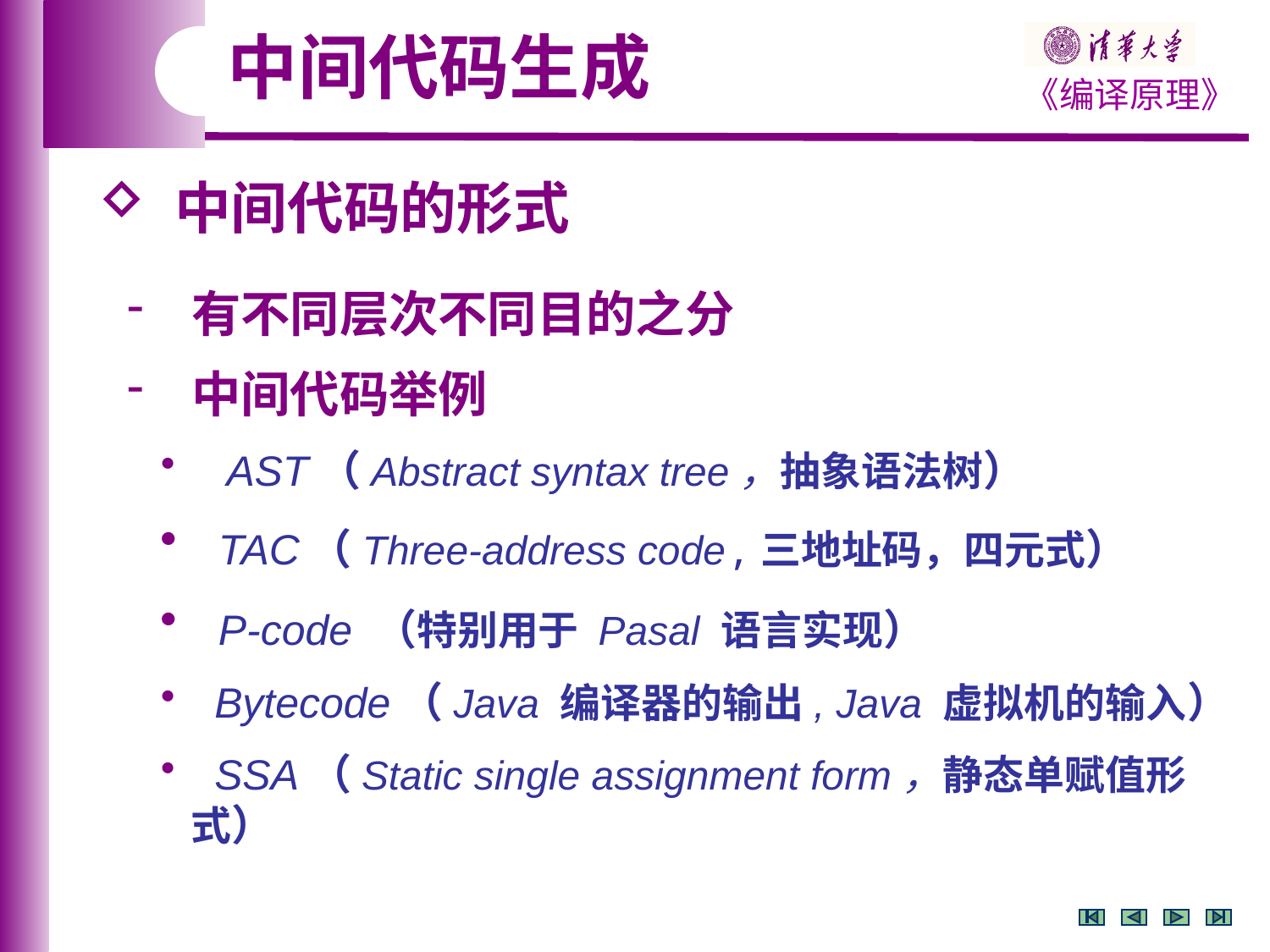

中间代码生成
 中间代码的形式
  有不同层次不同目的之分

  中间代码举例

   AST（Abstract syntax tree，抽象语法树）

  TAC（Three-address code,三地址码，四元式）

  P-code （特别用于 Pasal 语言实现）

  Bytecode（Java 编译器的输出, Java 虚拟机的输入）

  SSA（Static single assignment form，静态单赋值形式）